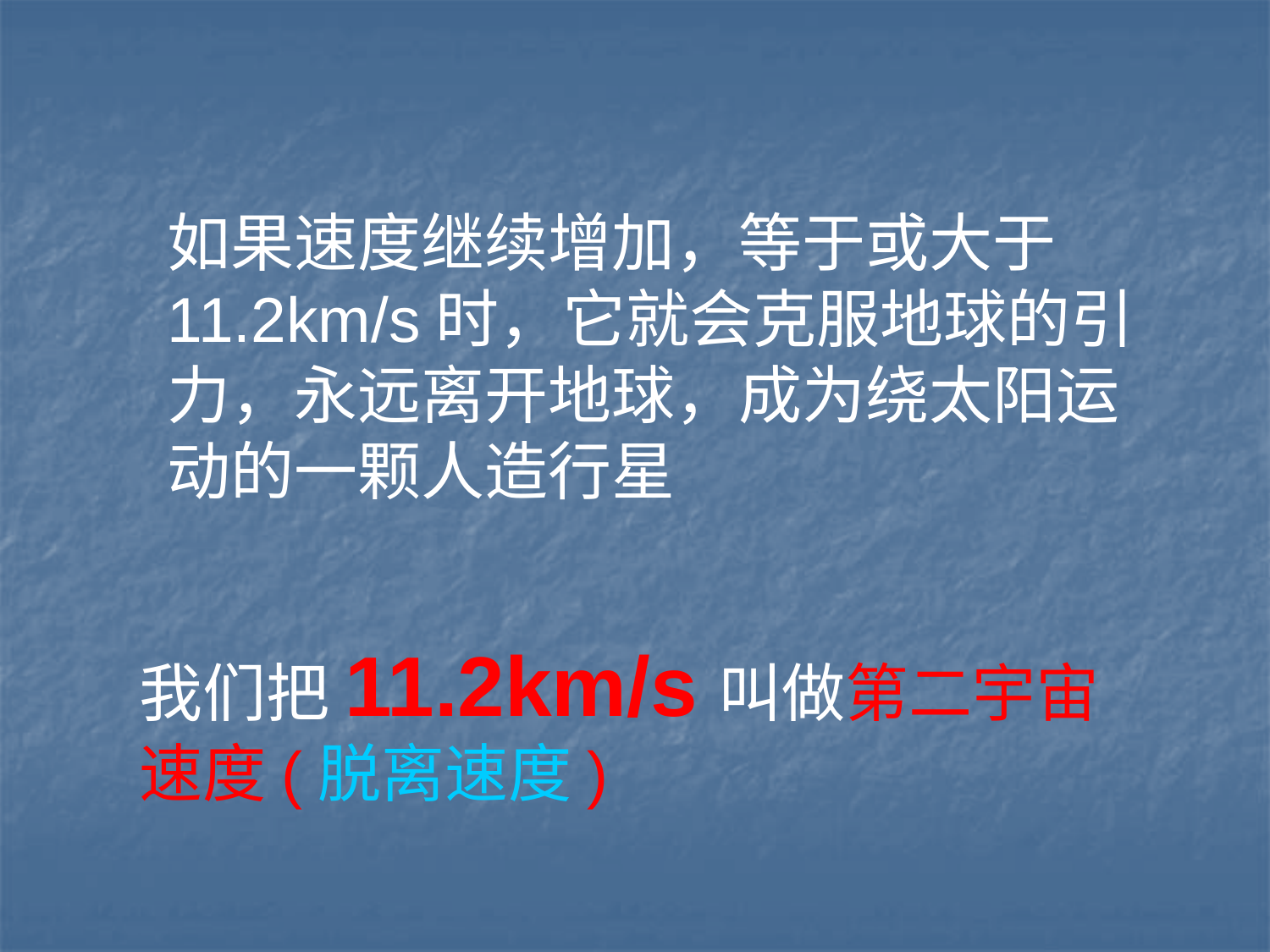

如果速度继续增加，等于或大于11.2km/s时，它就会克服地球的引力，永远离开地球，成为绕太阳运动的一颗人造行星
我们把11.2km/s叫做第二宇宙速度(脱离速度)